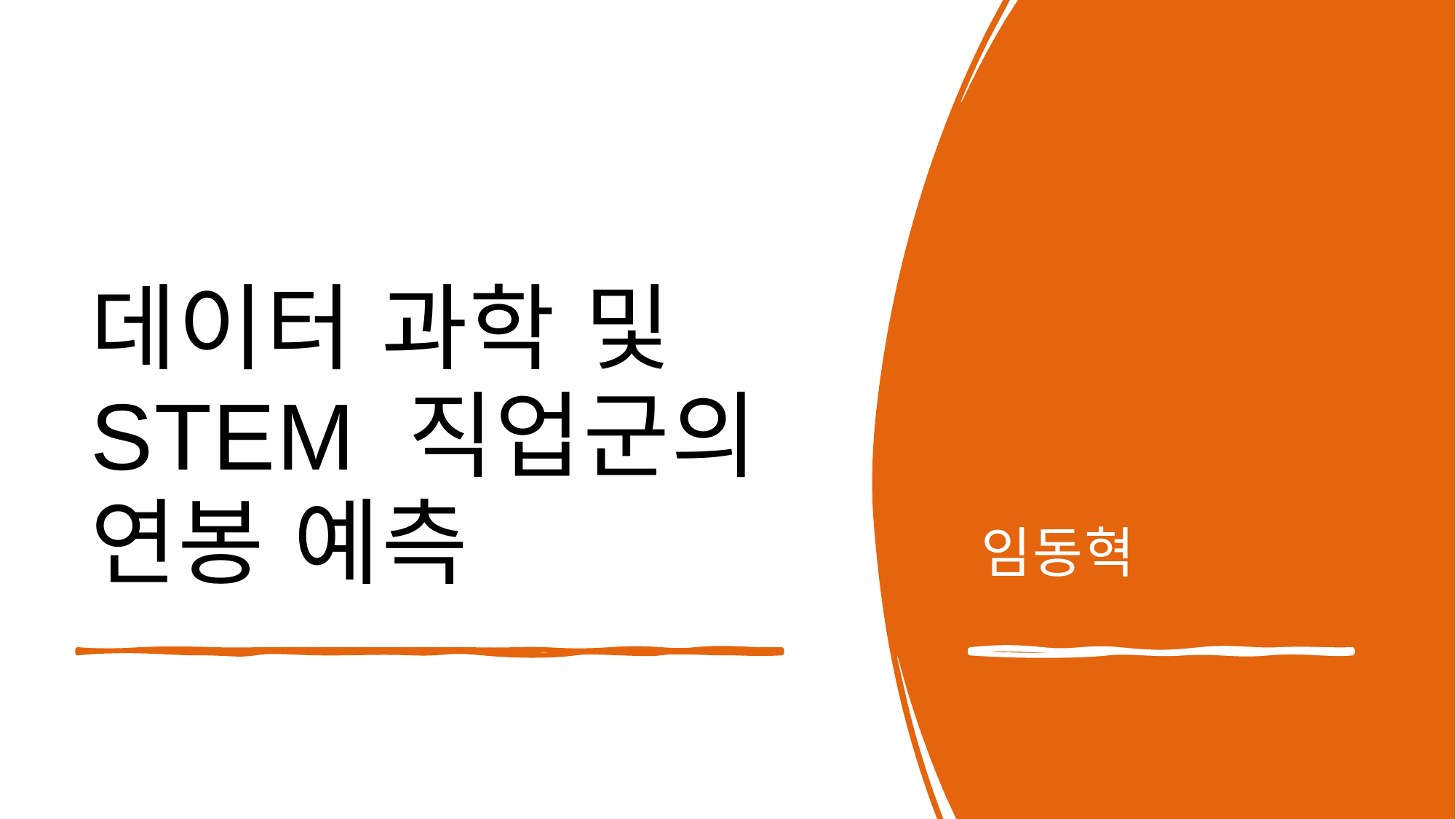

임동혁
# 데이터 과학 및 STEM 직업군의 연봉 예측